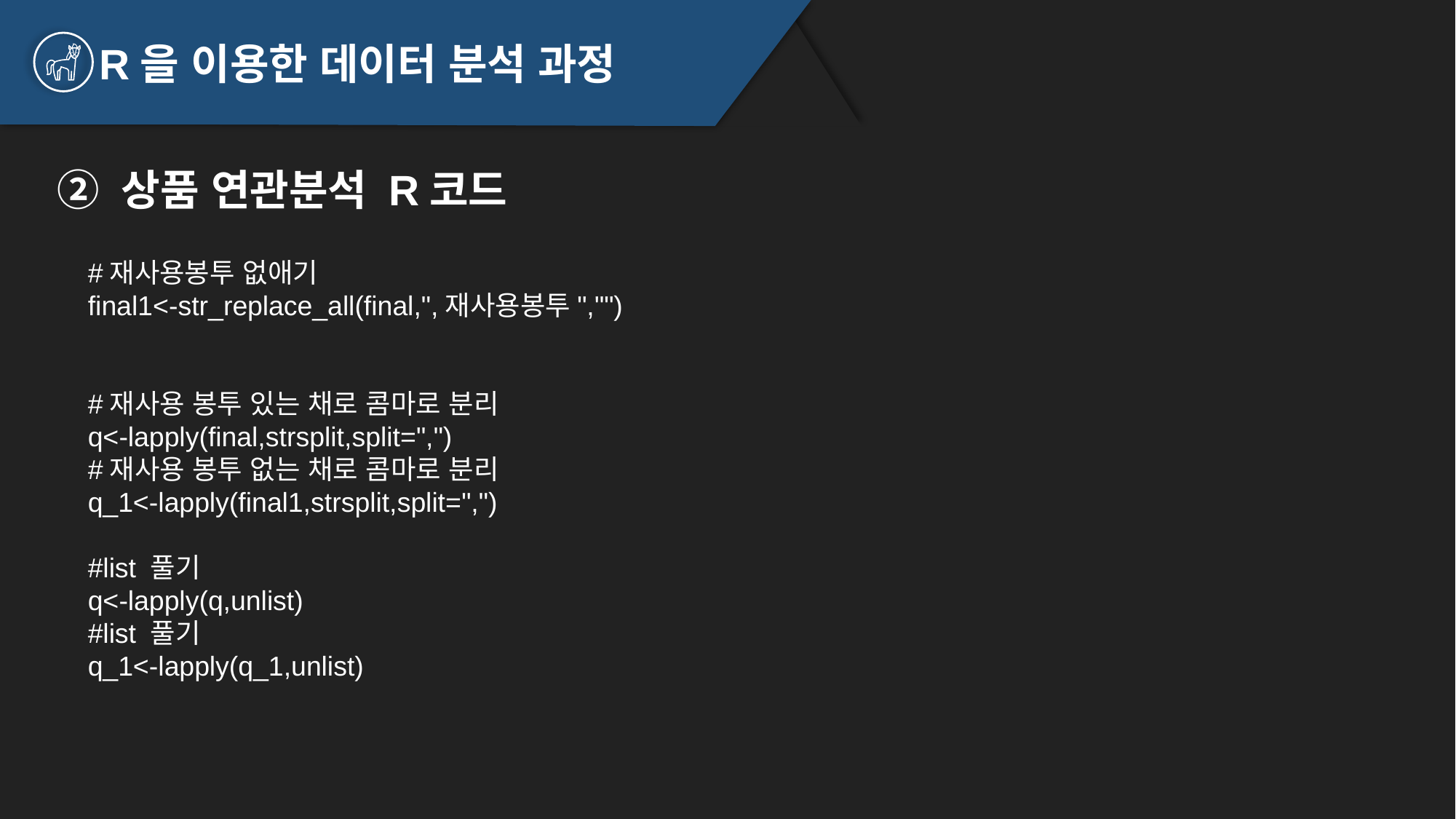

R을 이용한 데이터 분석 과정
② 상품 연관분석 R코드
#재사용봉투 없애기
final1<-str_replace_all(final,",재사용봉투","")

#재사용 봉투 있는 채로 콤마로 분리
q<-lapply(final,strsplit,split=",")
#재사용 봉투 없는 채로 콤마로 분리
q_1<-lapply(final1,strsplit,split=",")

#list 풀기
q<-lapply(q,unlist)
#list 풀기
q_1<-lapply(q_1,unlist)